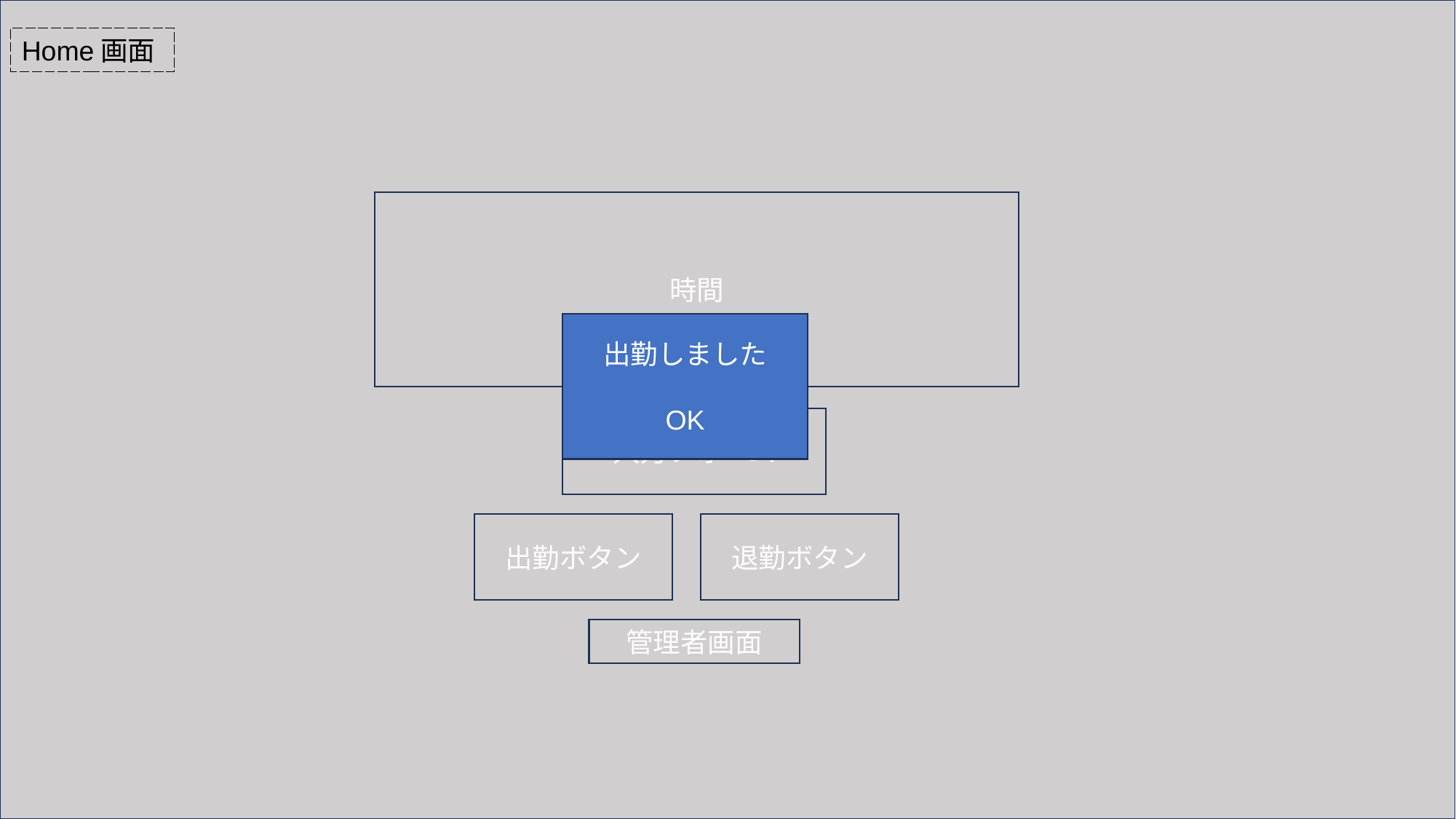

入力フォーム
Home画面
時間
出勤しました

OK
入力フォーム
出勤ボタン
退勤ボタン
管理者画面